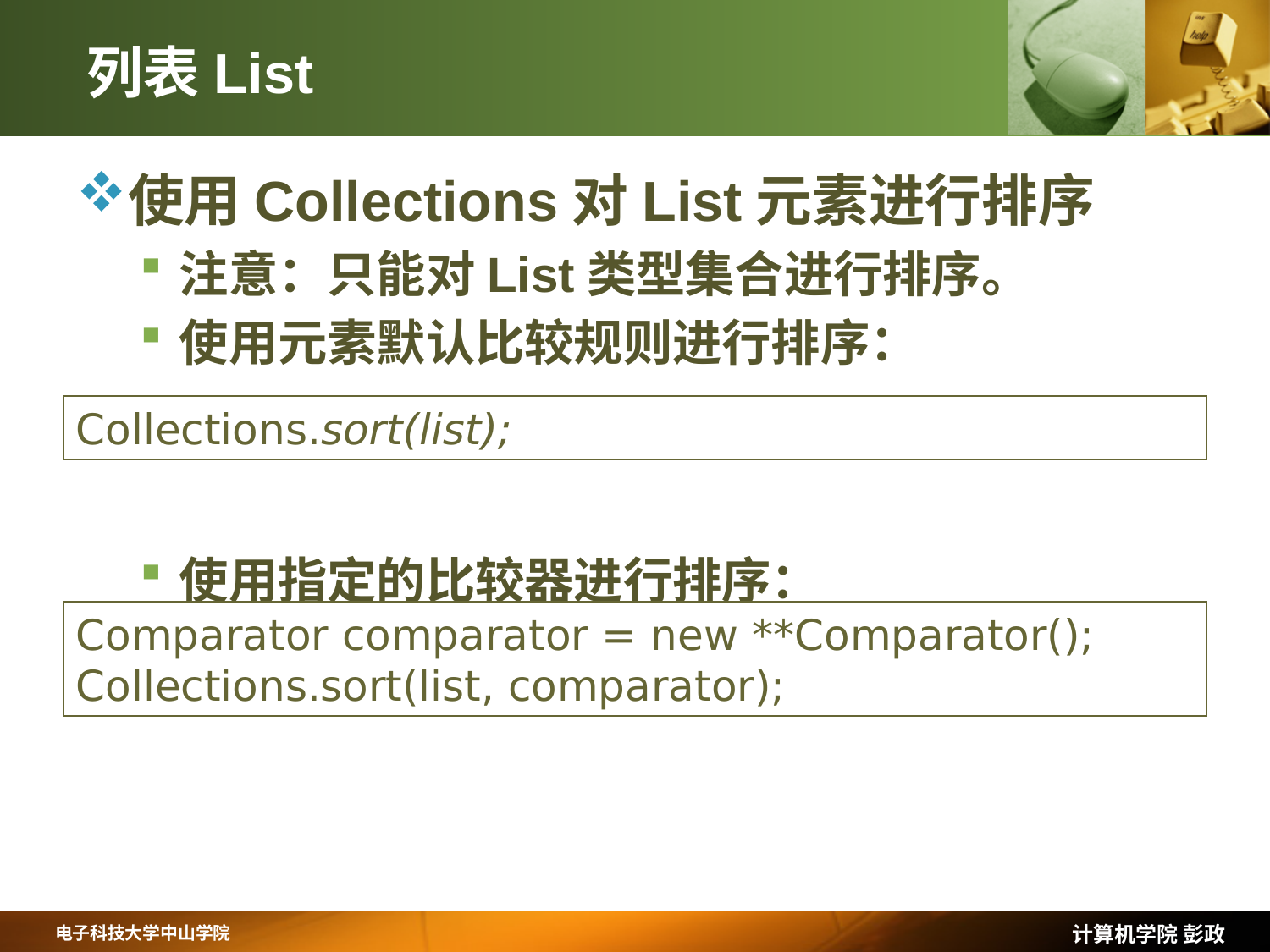

# 列表List
使用Collections对List元素进行排序
注意：只能对List类型集合进行排序。
使用元素默认比较规则进行排序：

使用指定的比较器进行排序：

Collections.sort(list);
Comparator comparator = new **Comparator();
Collections.sort(list, comparator);
计算机学院 彭政
电子科技大学中山学院